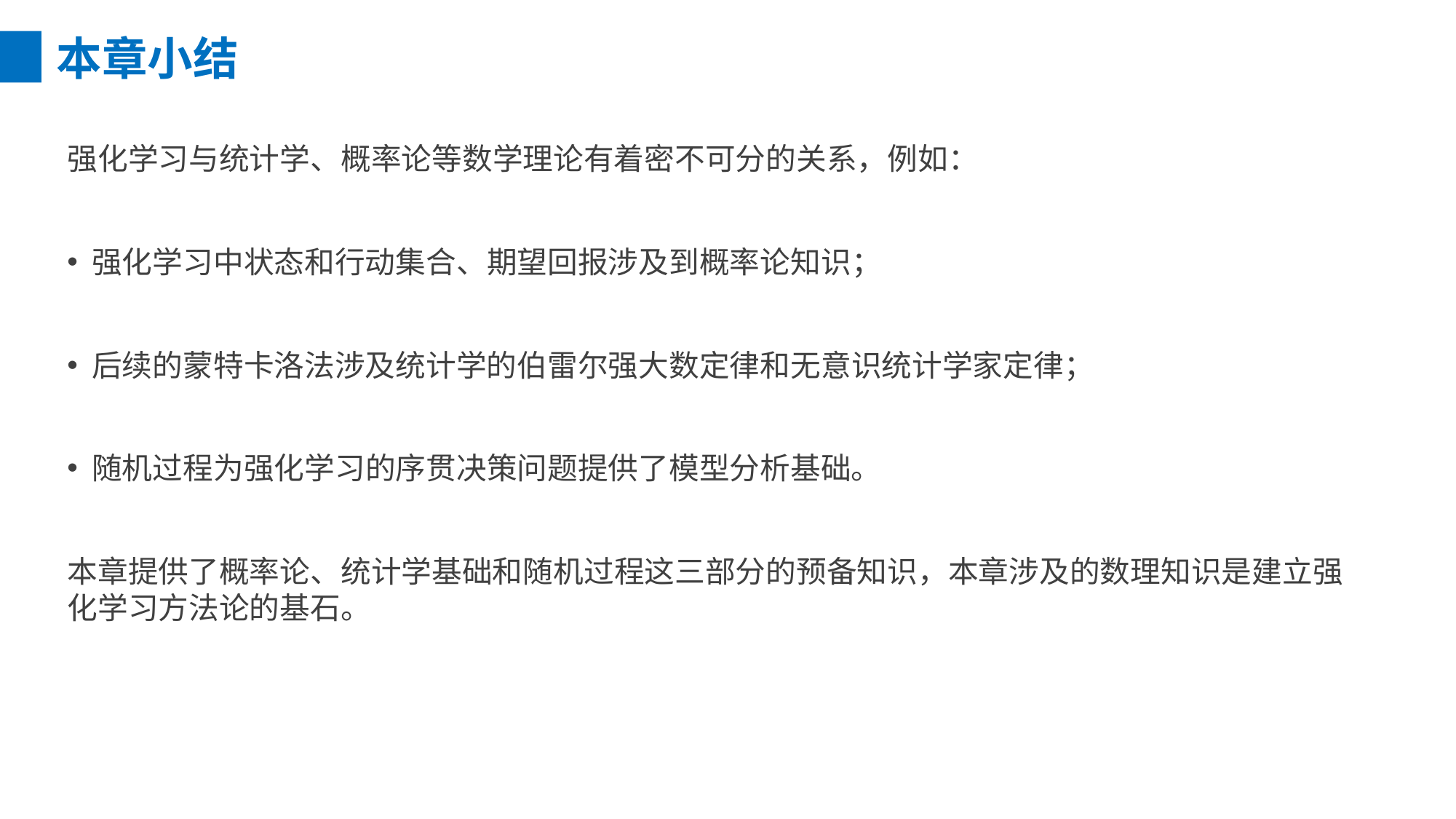

本章小结
强化学习与统计学、概率论等数学理论有着密不可分的关系，例如：

 强化学习中状态和行动集合、期望回报涉及到概率论知识；

 后续的蒙特卡洛法涉及统计学的伯雷尔强大数定律和无意识统计学家定律；

 随机过程为强化学习的序贯决策问题提供了模型分析基础。

本章提供了概率论、统计学基础和随机过程这三部分的预备知识，本章涉及的数理知识是建立强化学习方法论的基石。